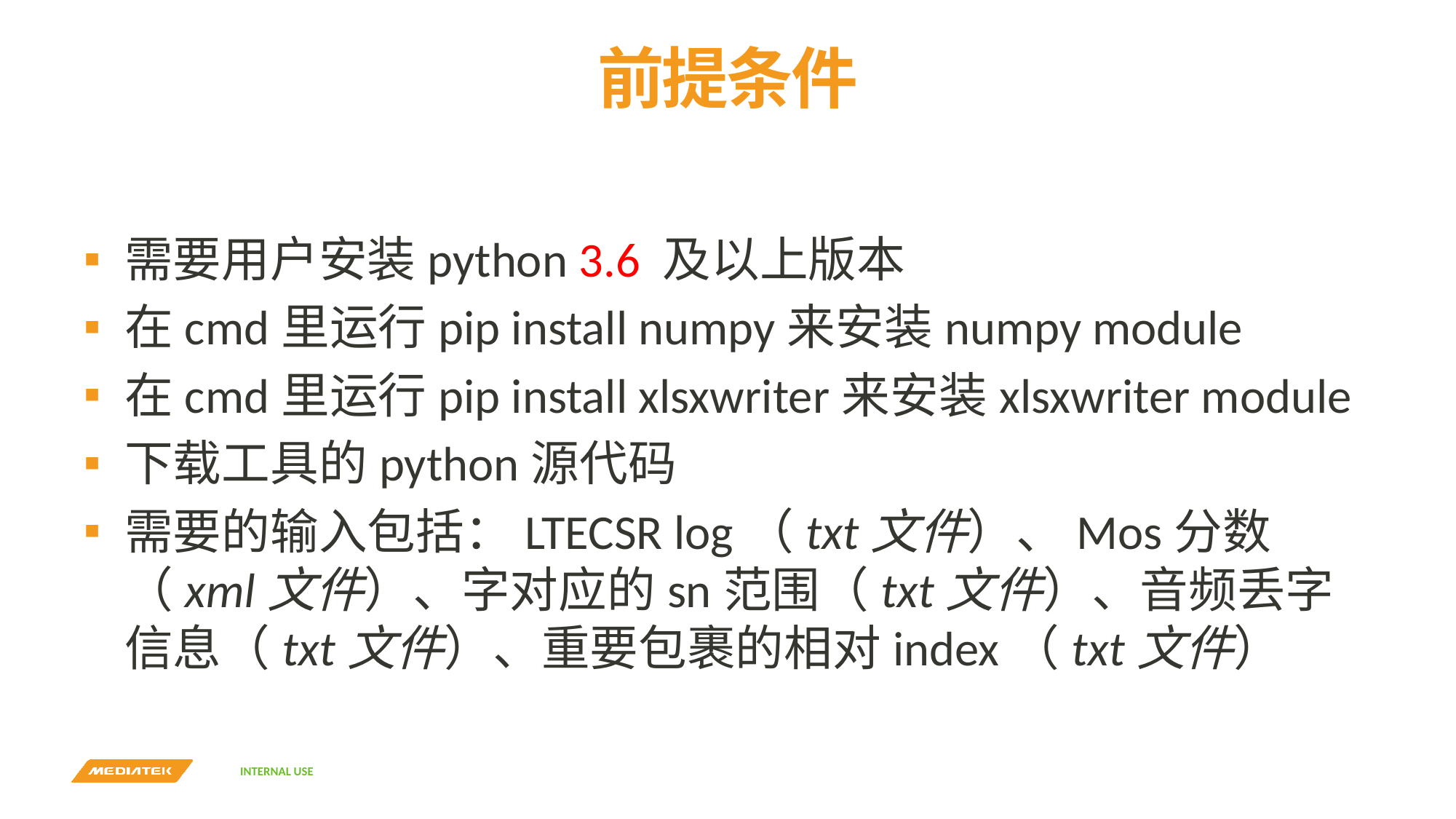

# 前提条件
需要用户安装python 3.6 及以上版本
在cmd里运行pip install numpy来安装numpy module
在cmd里运行pip install xlsxwriter来安装xlsxwriter module
下载工具的python源代码
需要的输入包括：LTECSR log（txt文件）、Mos分数（xml文件）、字对应的sn范围（txt文件）、音频丢字信息（txt文件）、重要包裹的相对index（txt文件）